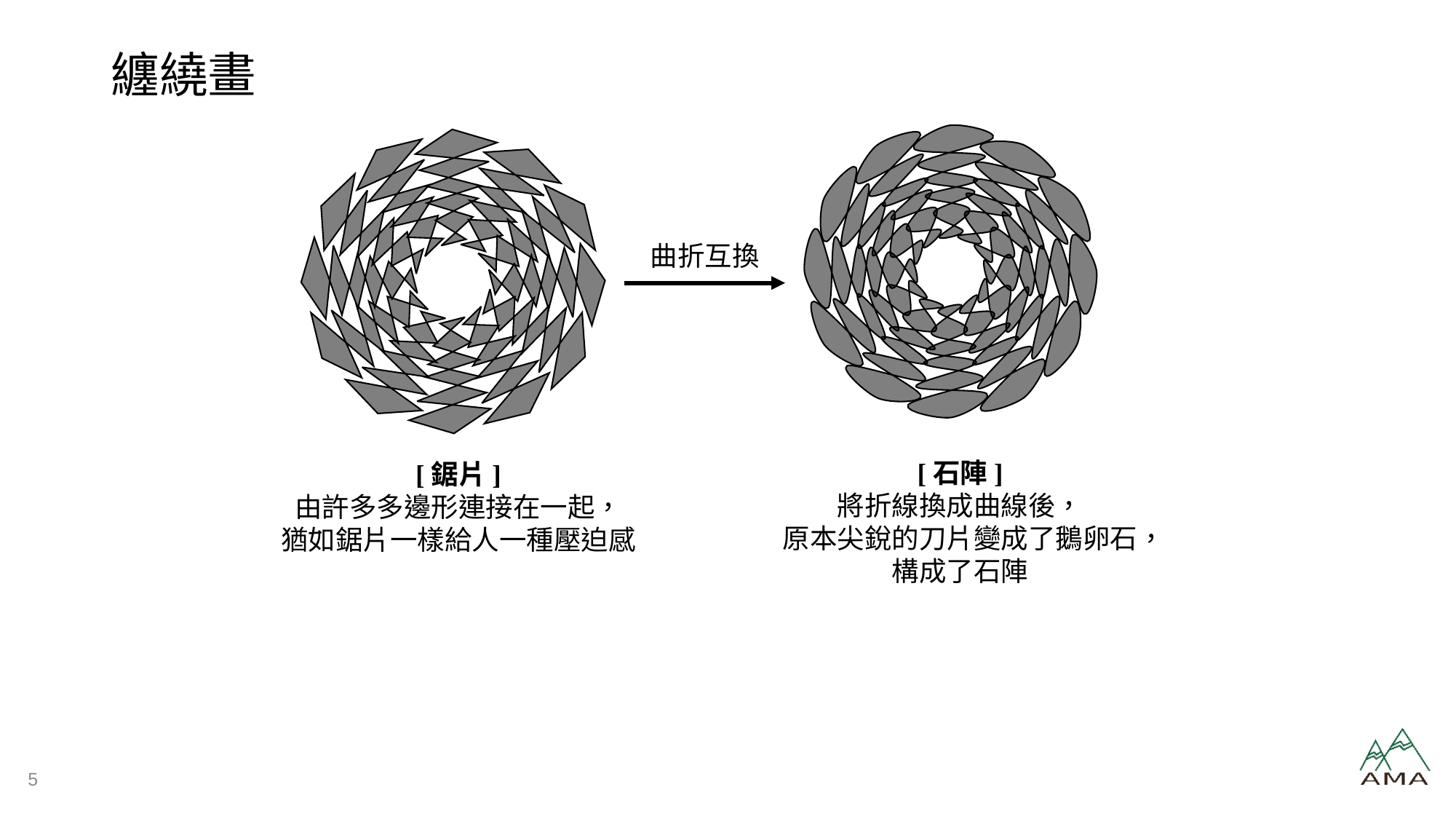

# 纏繞畫

曲折互換
[石陣]
將折線換成曲線後，
原本尖銳的刀片變成了鵝卵石，
構成了石陣
[鋸片]
由許多多邊形連接在一起，
猶如鋸片一樣給人一種壓迫感
5